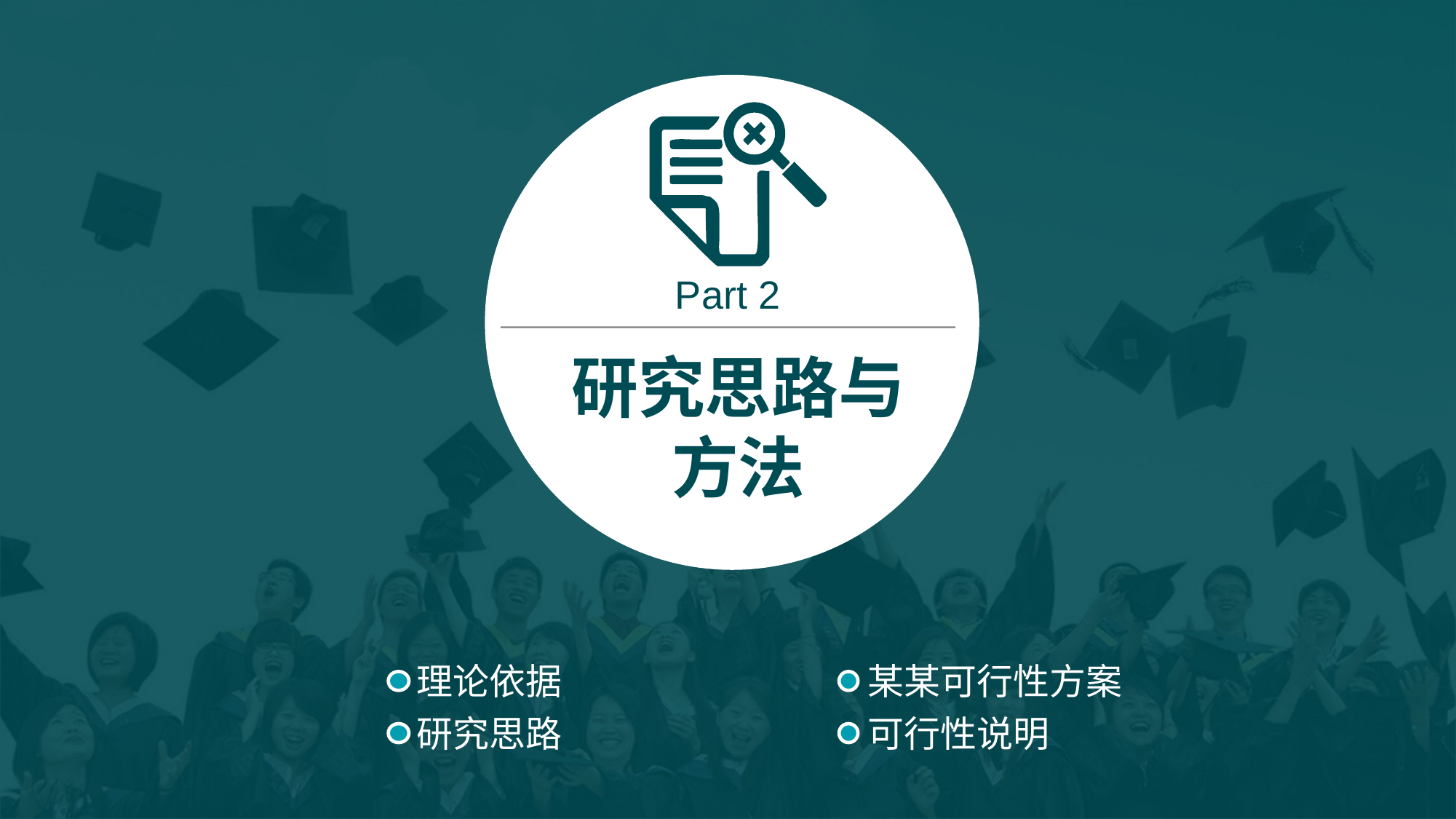

Part 2

研究思路与方法
理论依据
某某可行性方案

研究思路
可行性说明